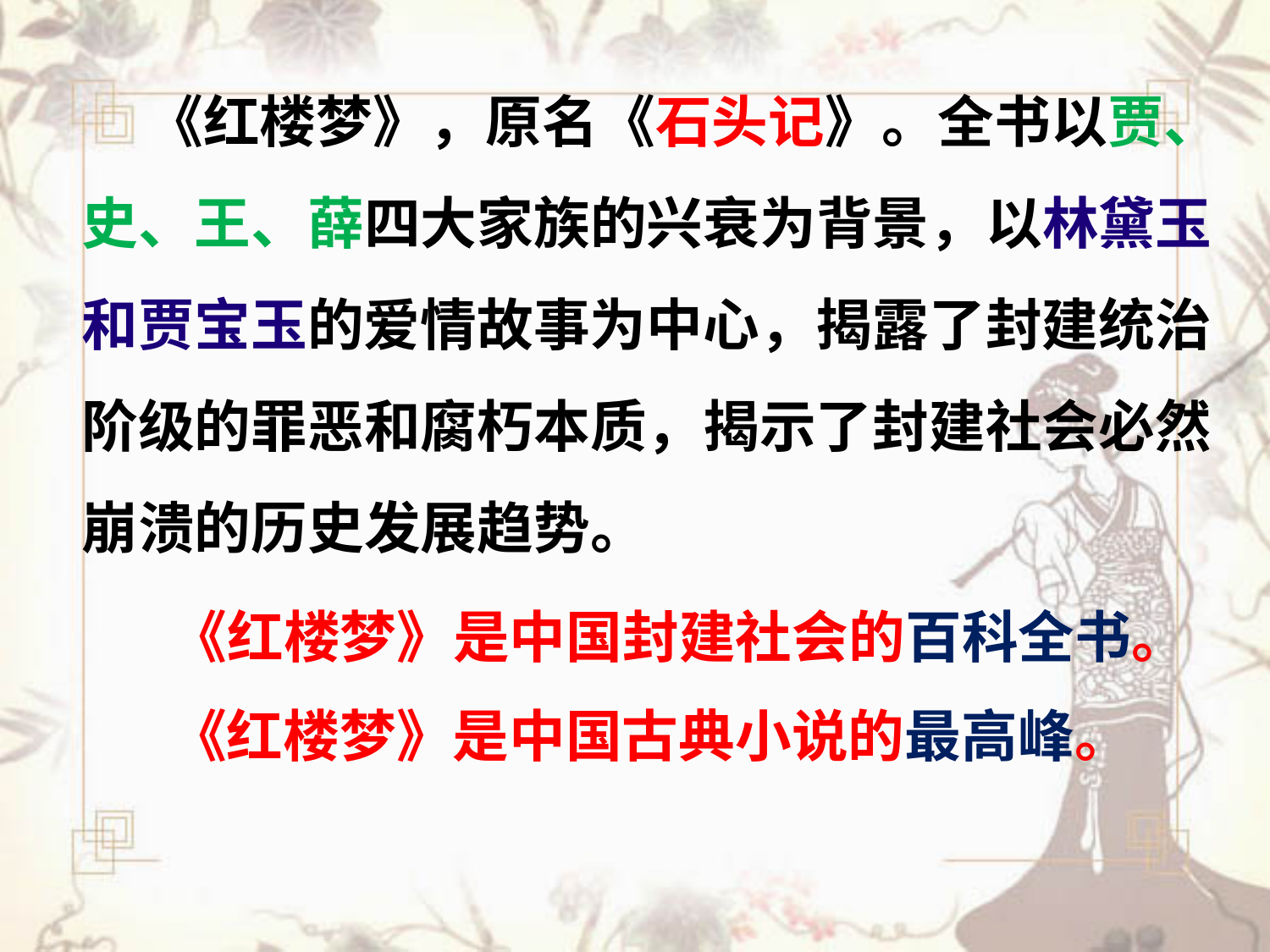

《红楼梦》，原名《石头记》。全书以贾、史、王、薛四大家族的兴衰为背景，以林黛玉和贾宝玉的爱情故事为中心，揭露了封建统治阶级的罪恶和腐朽本质，揭示了封建社会必然崩溃的历史发展趋势。
《红楼梦》是中国封建社会的百科全书。
《红楼梦》是中国古典小说的最高峰。